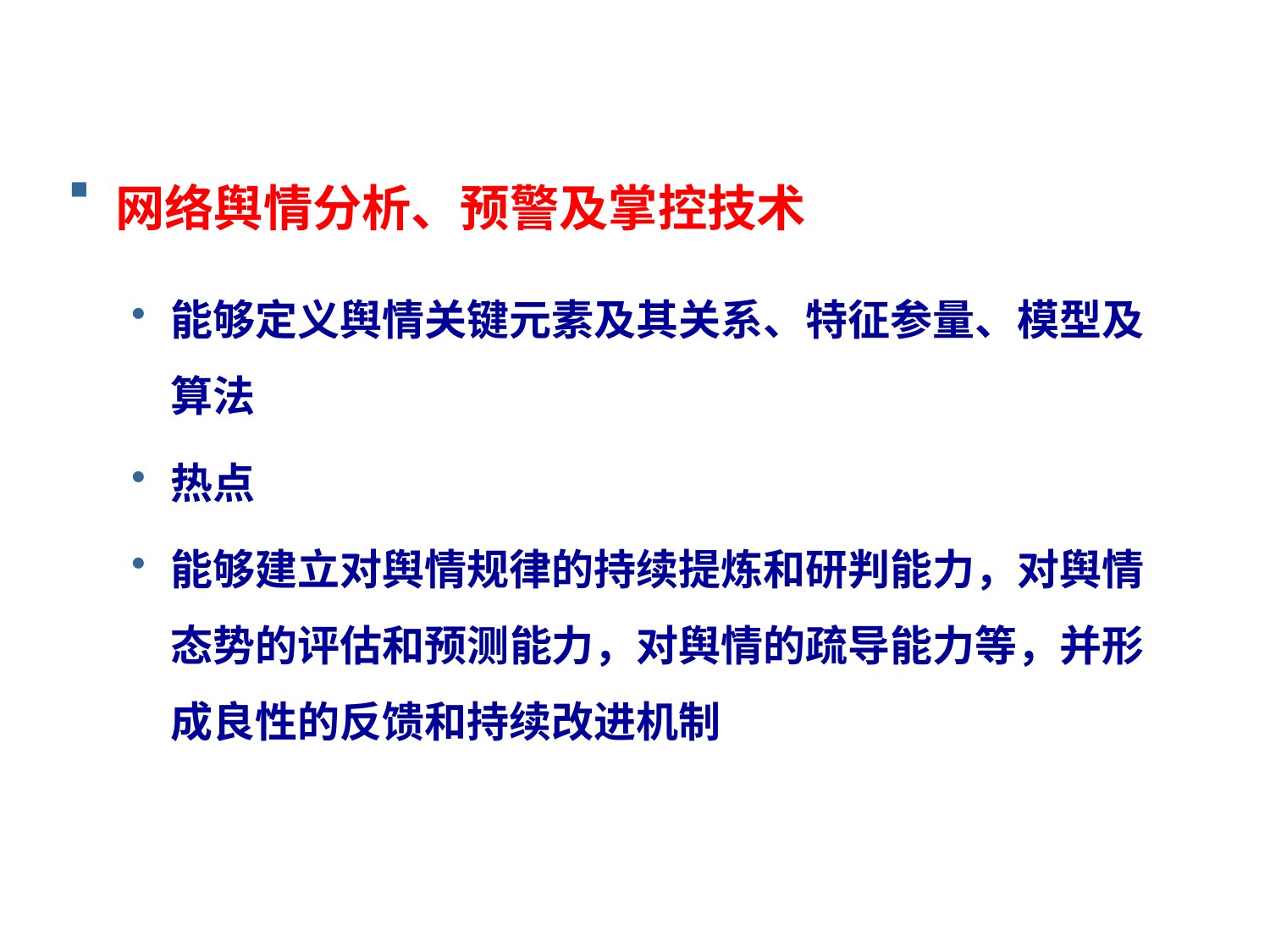

网络舆情分析、预警及掌控技术
能够定义舆情关键元素及其关系、特征参量、模型及算法
热点
能够建立对舆情规律的持续提炼和研判能力，对舆情态势的评估和预测能力，对舆情的疏导能力等，并形成良性的反馈和持续改进机制